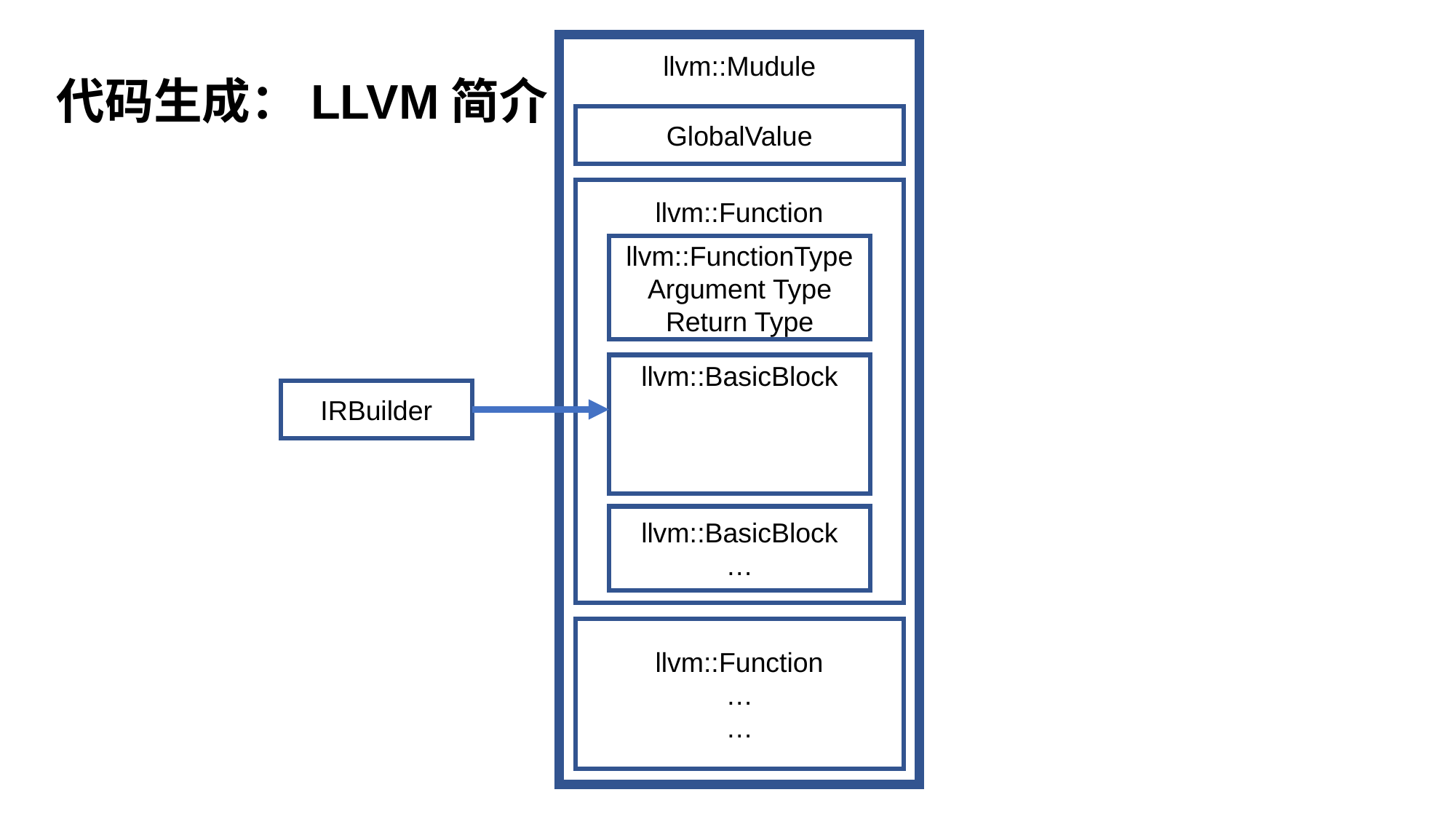

llvm::Mudule

GlobalValue
llvm::Function

llvm::FunctionType
Argument Type
Return Type
llvm::BasicBlock

llvm::BasicBlock
…
llvm::Function
…
…
代码生成：LLVM简介
IRBuilder